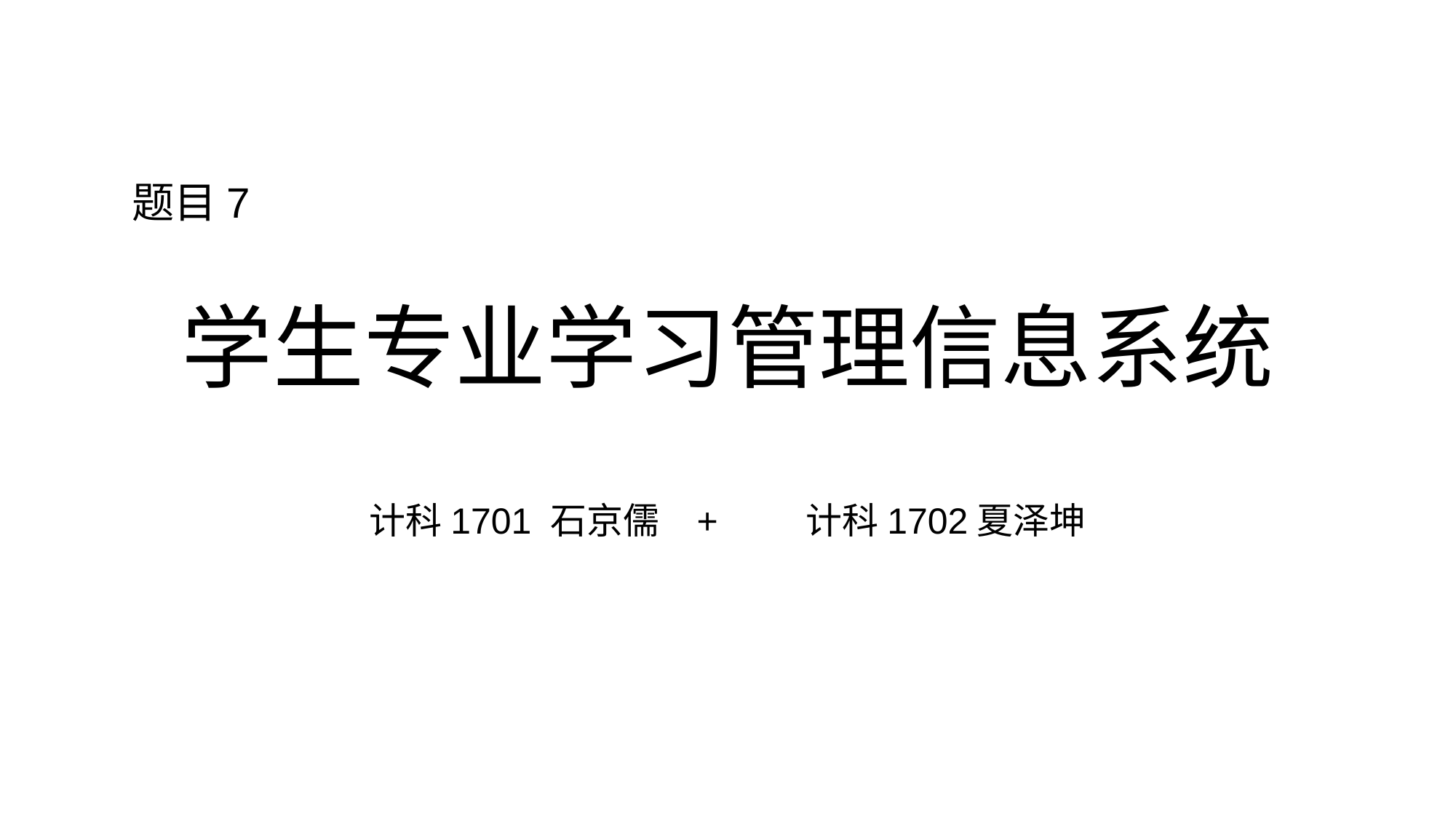

题目7
# 学生专业学习管理信息系统
计科1701 石京儒	+	计科1702夏泽坤